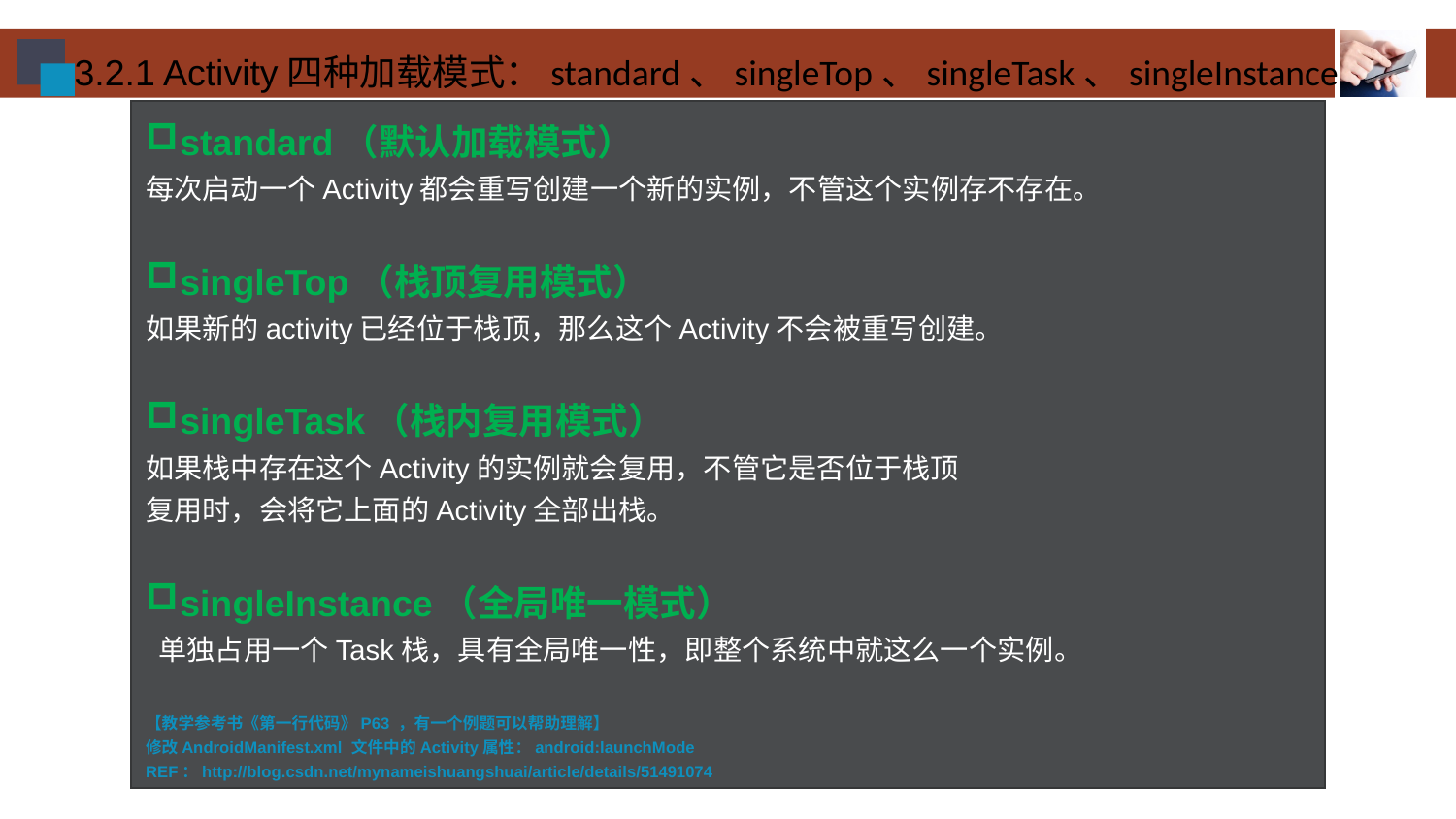

3.2.1 Activity四种加载模式：standard、singleTop、singleTask、singleInstance
standard（默认加载模式）
每次启动一个Activity都会重写创建一个新的实例，不管这个实例存不存在。

singleTop（栈顶复用模式）
如果新的activity已经位于栈顶，那么这个Activity不会被重写创建。

singleTask（栈内复用模式）
如果栈中存在这个Activity的实例就会复用，不管它是否位于栈顶
复用时，会将它上面的Activity全部出栈。

singleInstance（全局唯一模式）
 单独占用一个Task栈，具有全局唯一性，即整个系统中就这么一个实例。

【教学参考书《第一行代码》P63 ，有一个例题可以帮助理解】
修改AndroidManifest.xml 文件中的Activity属性：android:launchMode
REF：http://blog.csdn.net/mynameishuangshuai/article/details/51491074